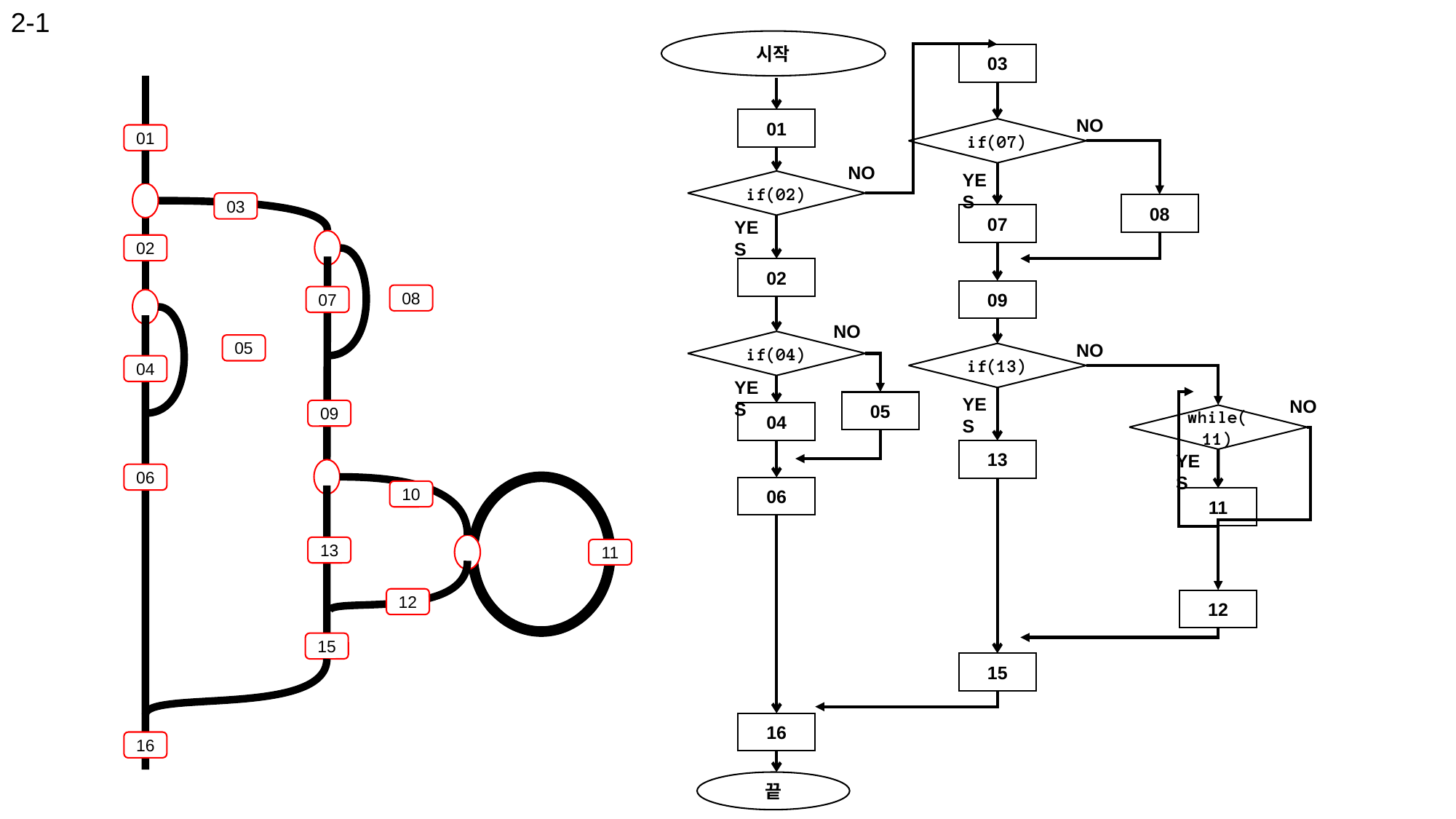

2-1
시작
03
NO
01
if(07)
01
NO
YES
if(02)

03
08
07
YES

02
02
09
08
07

NO
if(04)
NO
05
if(13)
04
YES
YES
NO
05
09
04
while(11)
13
YES

06

06
10
11
13
11
12
12
15
15
16
16
끝